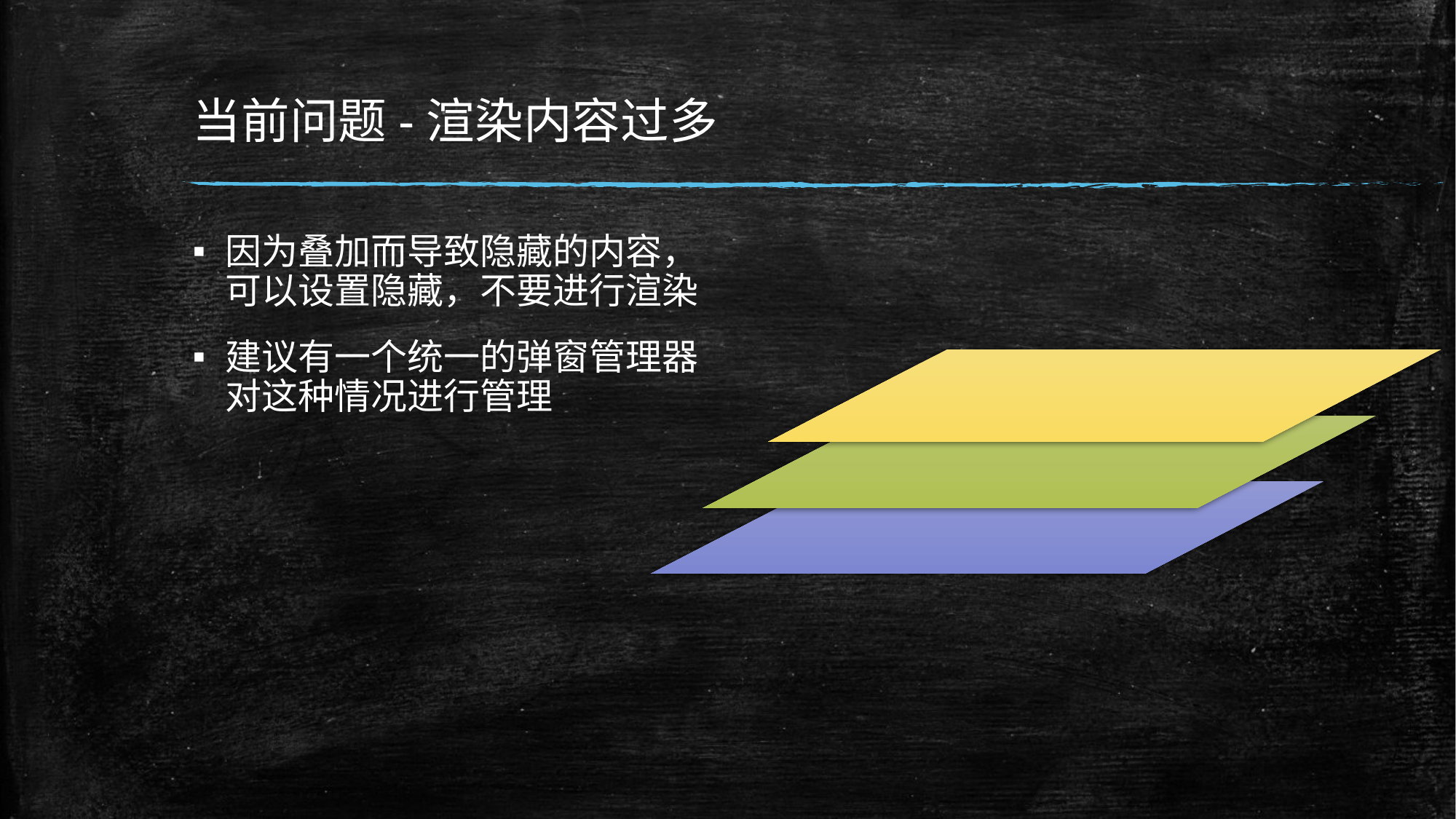

# 当前问题-渲染内容过多
因为叠加而导致隐藏的内容，可以设置隐藏，不要进行渲染
建议有一个统一的弹窗管理器对这种情况进行管理